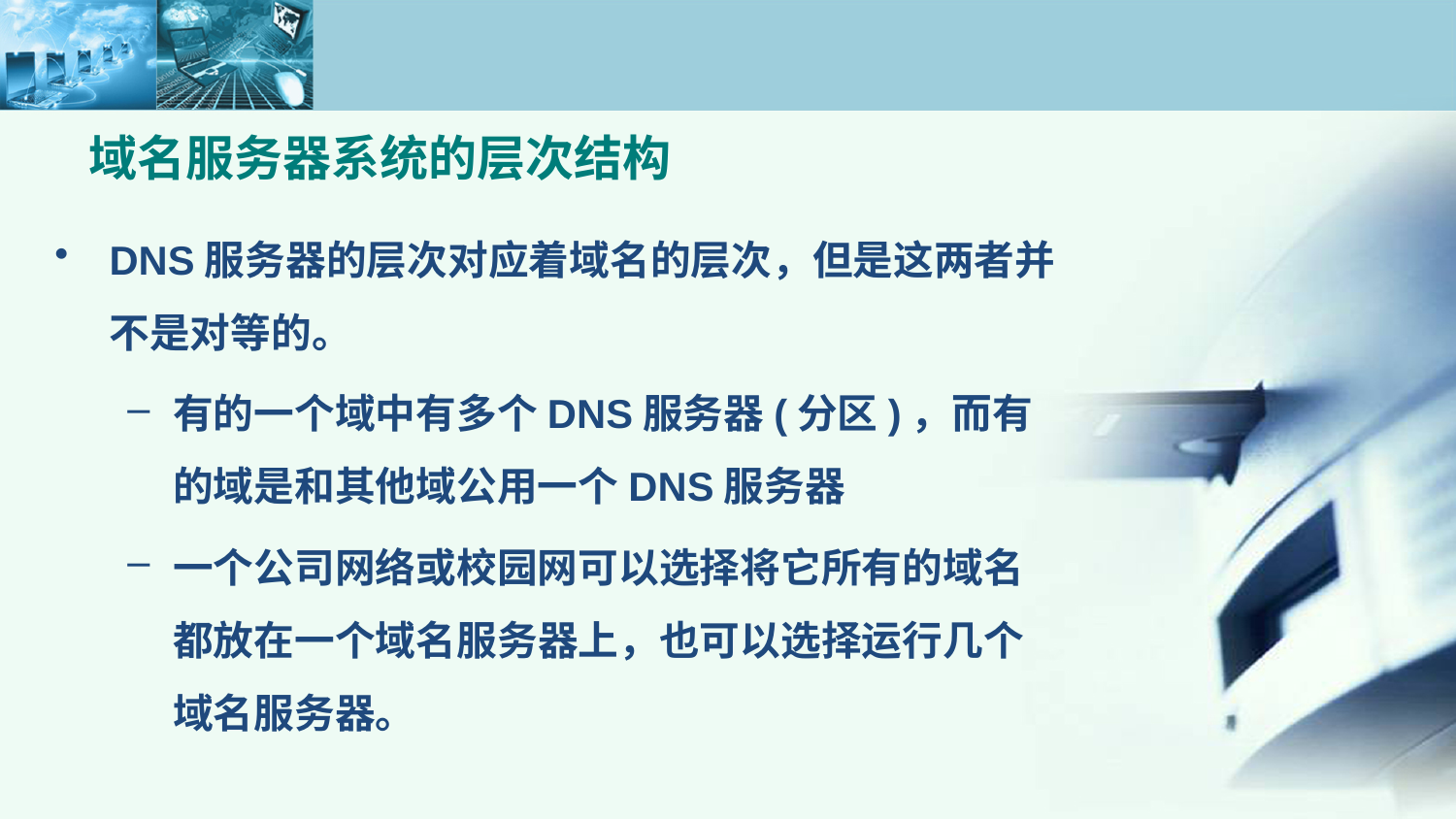

# 域名服务器系统的层次结构
DNS服务器的层次对应着域名的层次，但是这两者并不是对等的。
有的一个域中有多个DNS服务器(分区)，而有的域是和其他域公用一个DNS服务器
一个公司网络或校园网可以选择将它所有的域名都放在一个域名服务器上，也可以选择运行几个域名服务器。